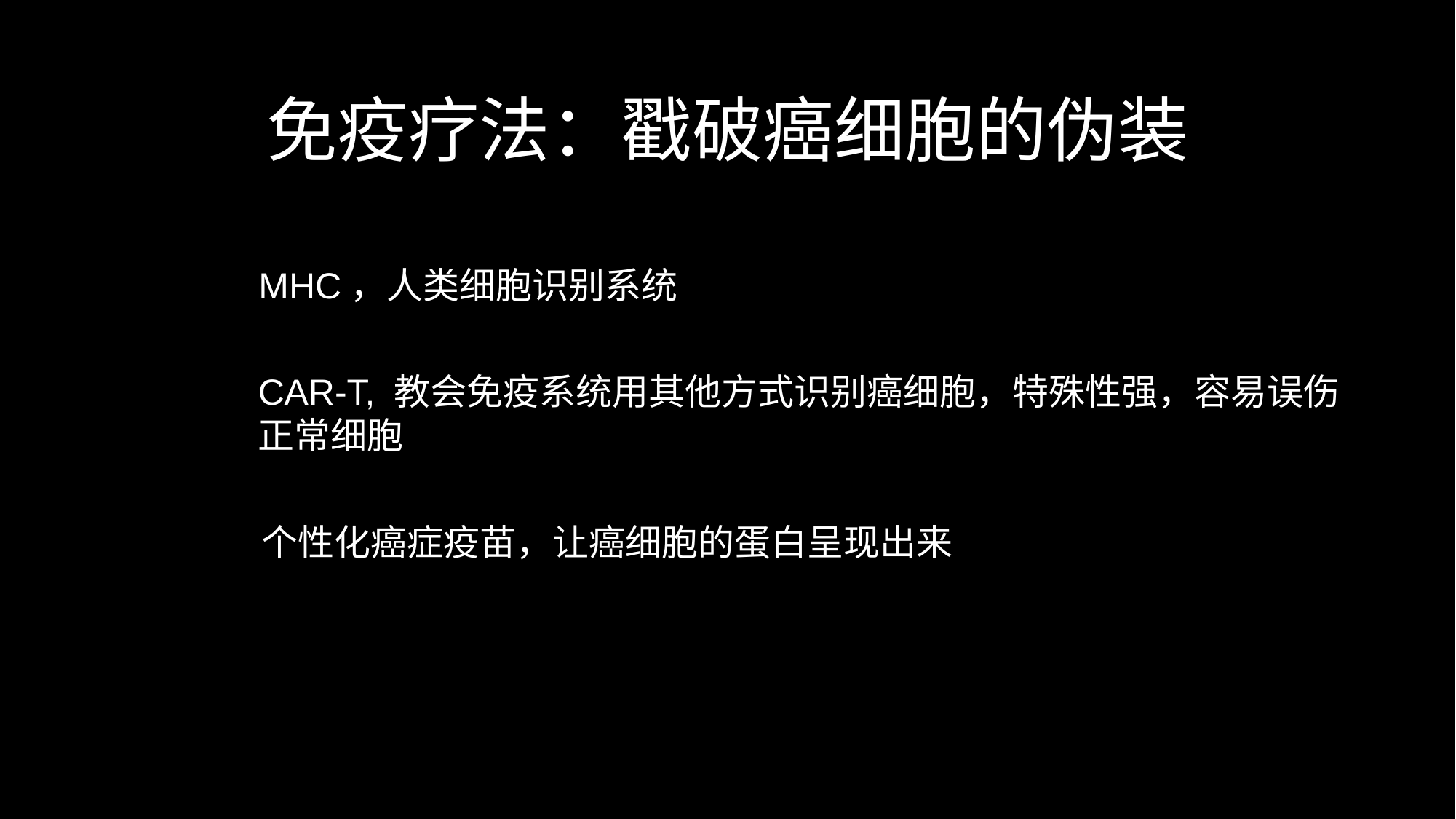

# 免疫疗法：戳破癌细胞的伪装
MHC，人类细胞识别系统
CAR-T, 教会免疫系统用其他方式识别癌细胞，特殊性强，容易误伤正常细胞
个性化癌症疫苗，让癌细胞的蛋白呈现出来